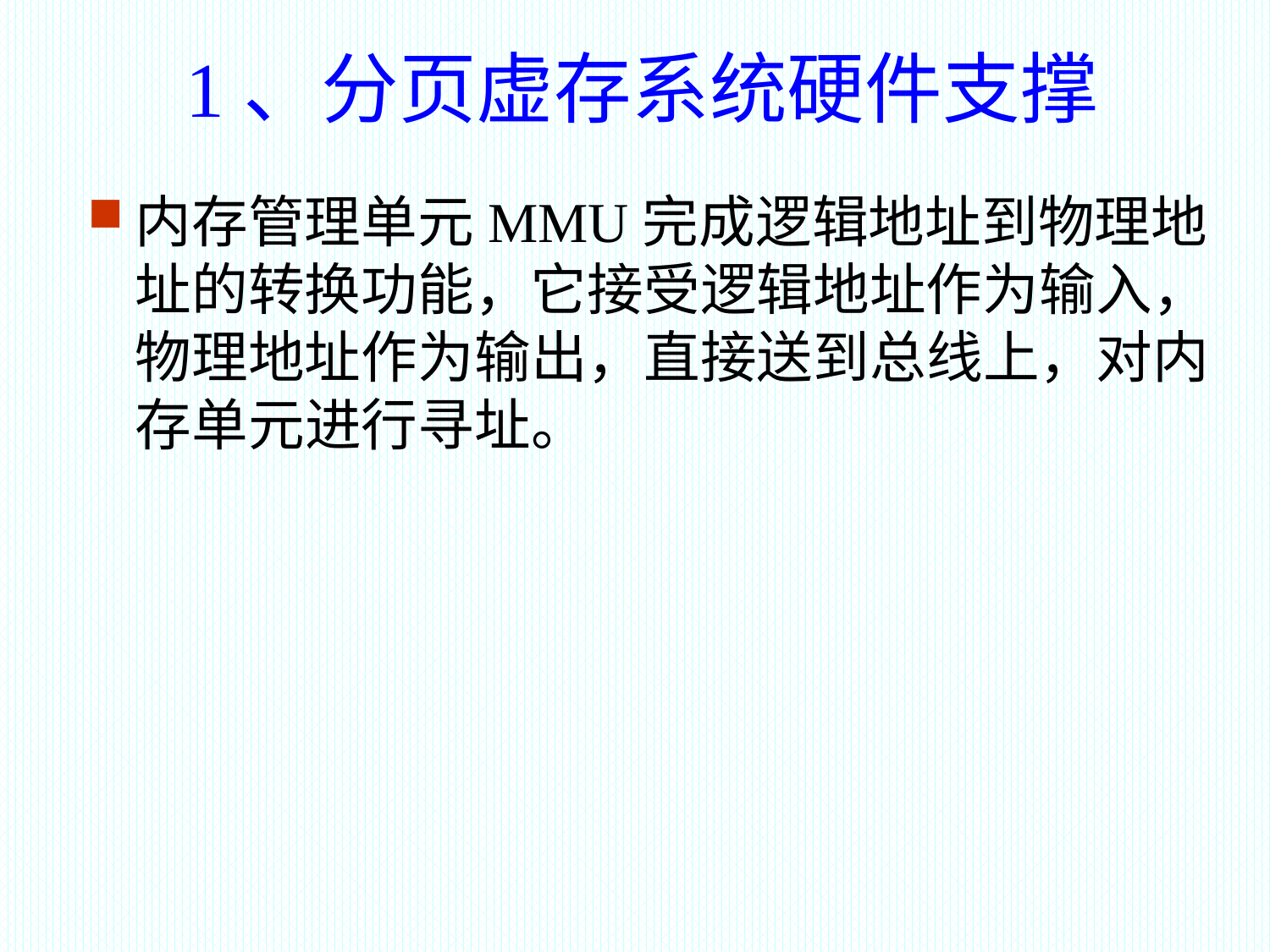

1、分页虚存系统硬件支撑
内存管理单元MMU完成逻辑地址到物理地址的转换功能，它接受逻辑地址作为输入，物理地址作为输出，直接送到总线上，对内存单元进行寻址。